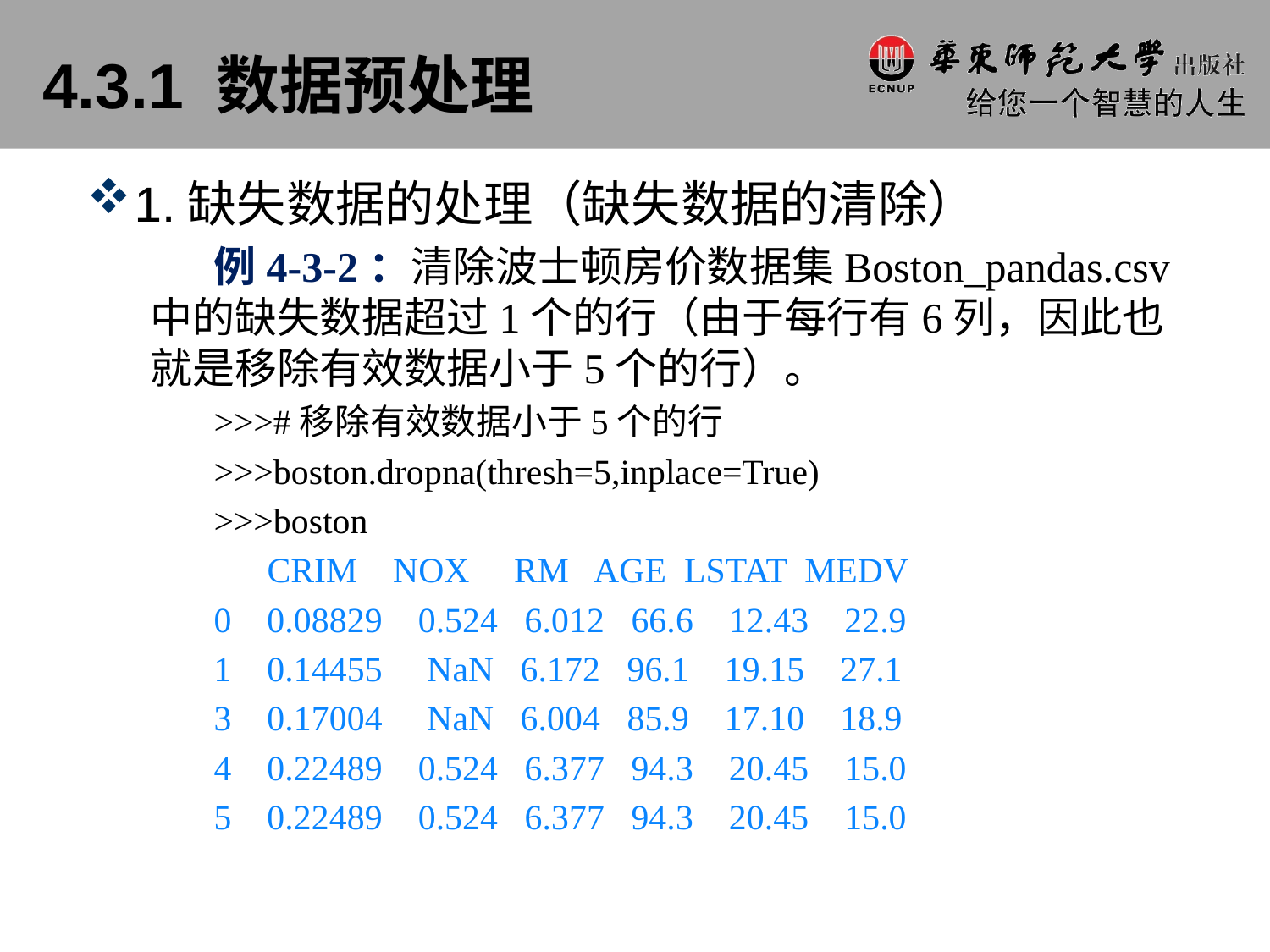

# 4.3.1 数据预处理
1.缺失数据的处理（缺失数据的清除）
例4-3-2：清除波士顿房价数据集Boston_pandas.csv中的缺失数据超过1个的行（由于每行有6列，因此也就是移除有效数据小于5个的行）。
>>>#移除有效数据小于5个的行
>>>boston.dropna(thresh=5,inplace=True)
>>>boston
      CRIM    NOX     RM   AGE  LSTAT  MEDV
0    0.08829    0.524   6.012   66.6    12.43    22.9
1    0.14455     NaN   6.172   96.1    19.15    27.1
3    0.17004     NaN   6.004   85.9    17.10    18.9
4    0.22489    0.524   6.377   94.3    20.45    15.0
5    0.22489    0.524   6.377   94.3    20.45    15.0